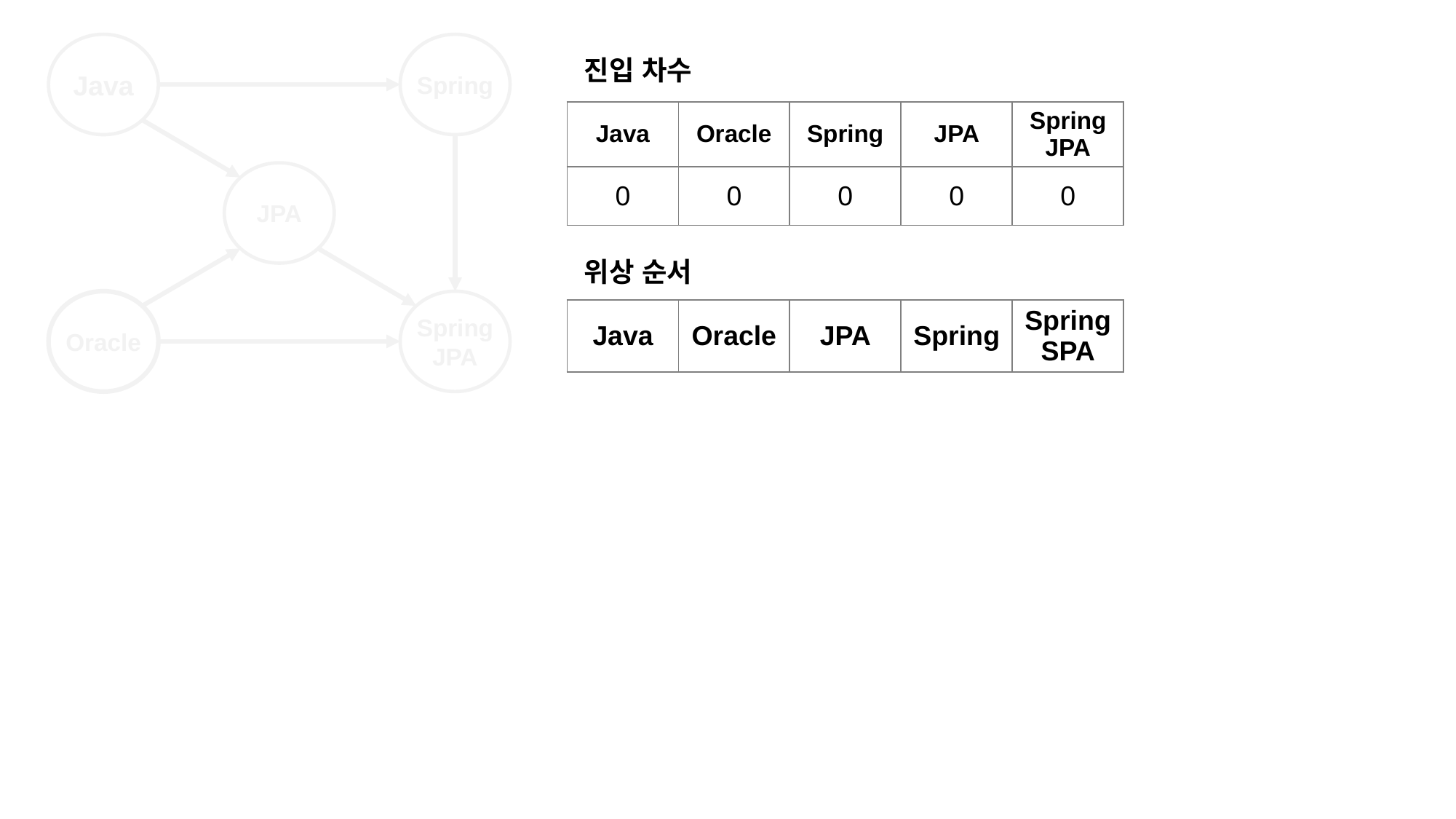

Java
Spring
진입 차수
| Java | Oracle | Spring | JPA | Spring JPA |
| --- | --- | --- | --- | --- |
| 0 | 0 | 0 | 0 | 0 |
JPA
위상 순서
Oracle
Spring
JPA
| Java | Oracle | JPA | Spring | Spring SPA |
| --- | --- | --- | --- | --- |